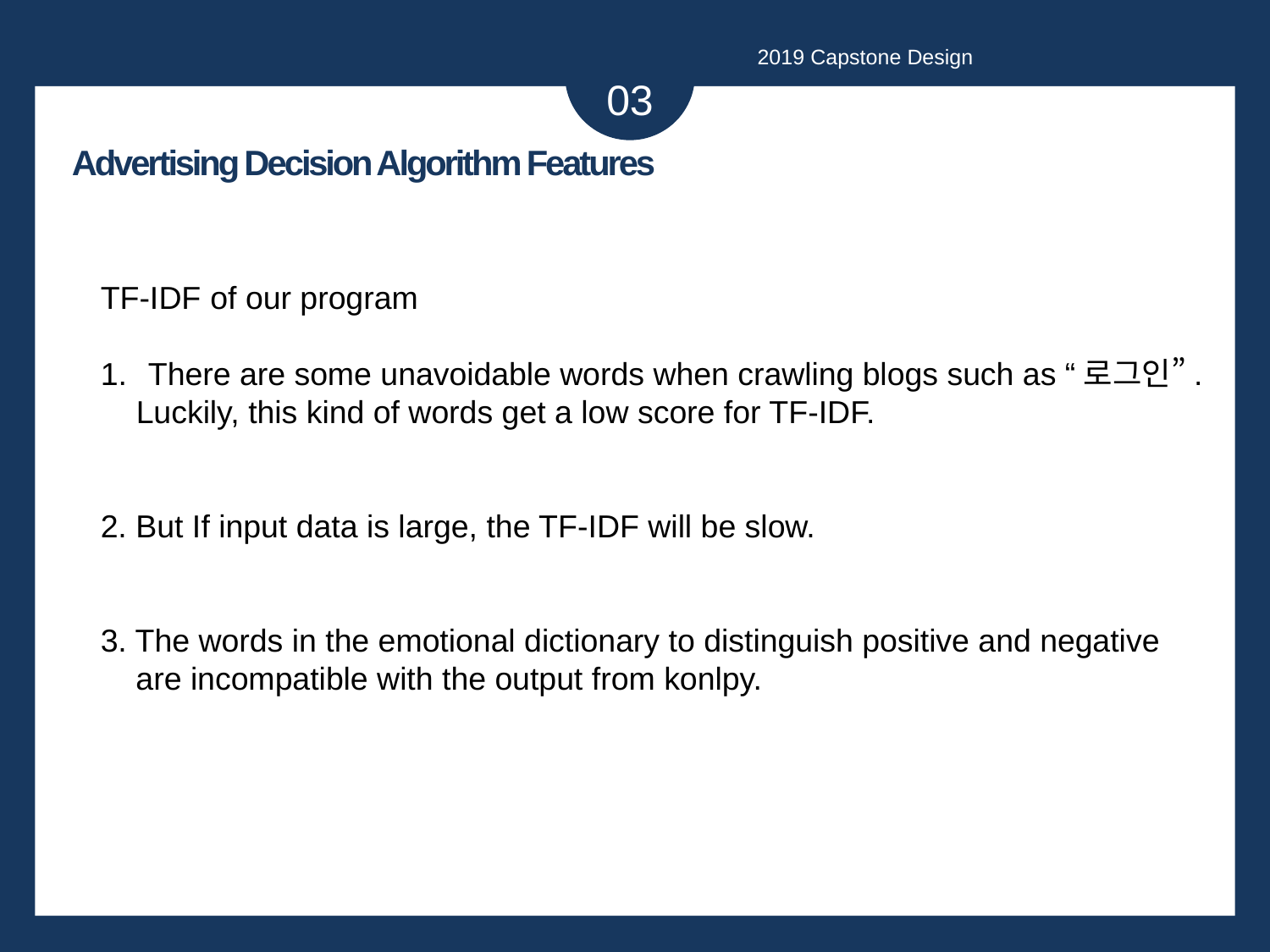

2019 Capstone Design
03

Advertising Decision Algorithm Features
TF-IDF of our program

There are some unavoidable words when crawling blogs such as “로그인”.
    Luckily, this kind of words get a low score for TF-IDF.

2. But If input data is large, the TF-IDF will be slow.

3. The words in the emotional dictionary to distinguish positive and negative
    are incompatible with the output from konlpy.